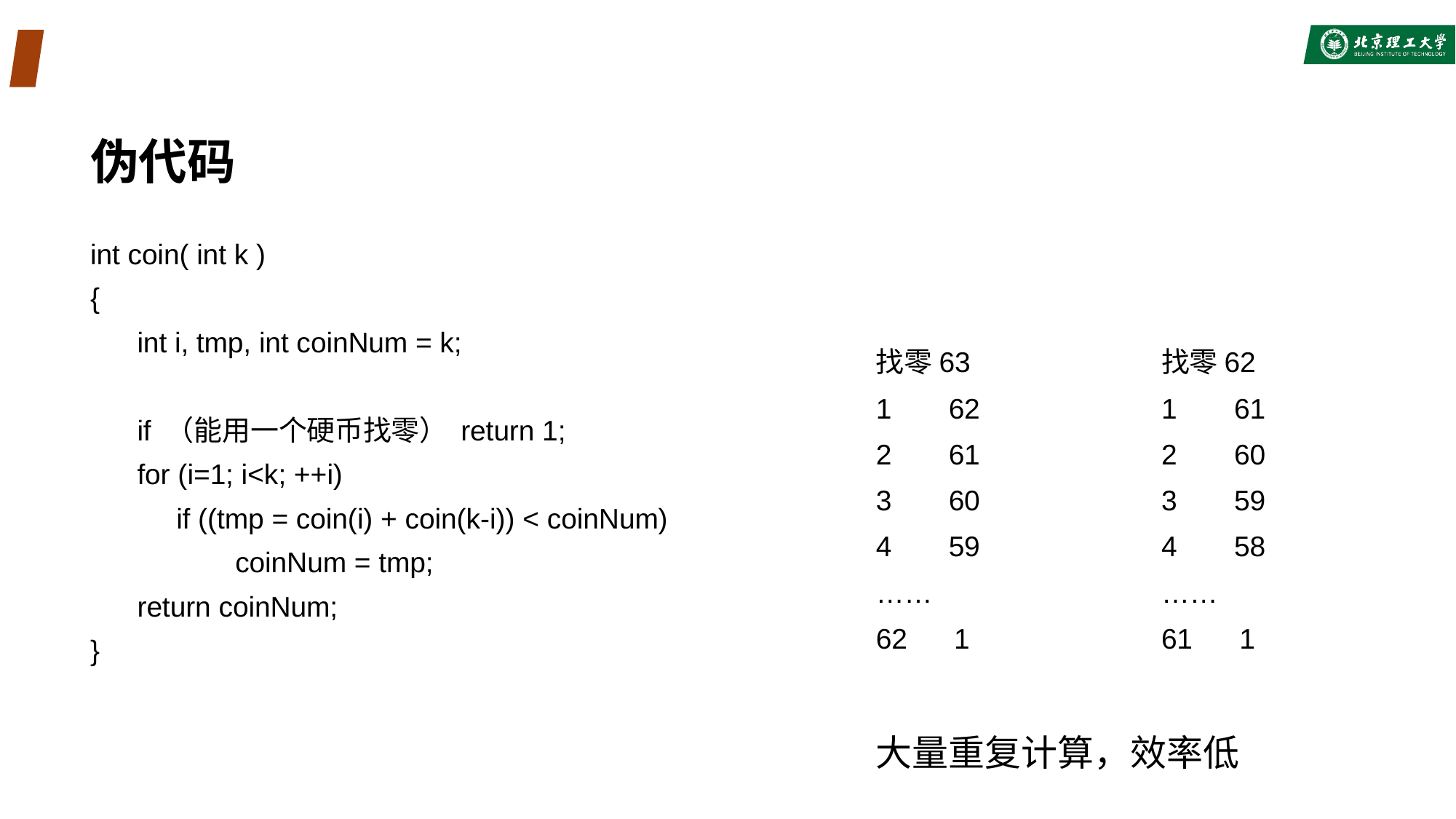

#
伪代码
int coin( int k )
{
      int i, tmp, int coinNum = k;

      if （能用一个硬币找零） return 1;
      for (i=1; i<k; ++i)
           if ((tmp = coin(i) + coin(k-i)) < coinNum)
　　    　　coinNum = tmp;
      return coinNum;
}
找零63
62
61
60
59
……
62      1
找零62
61
60
59
58
……
61      1
大量重复计算，效率低